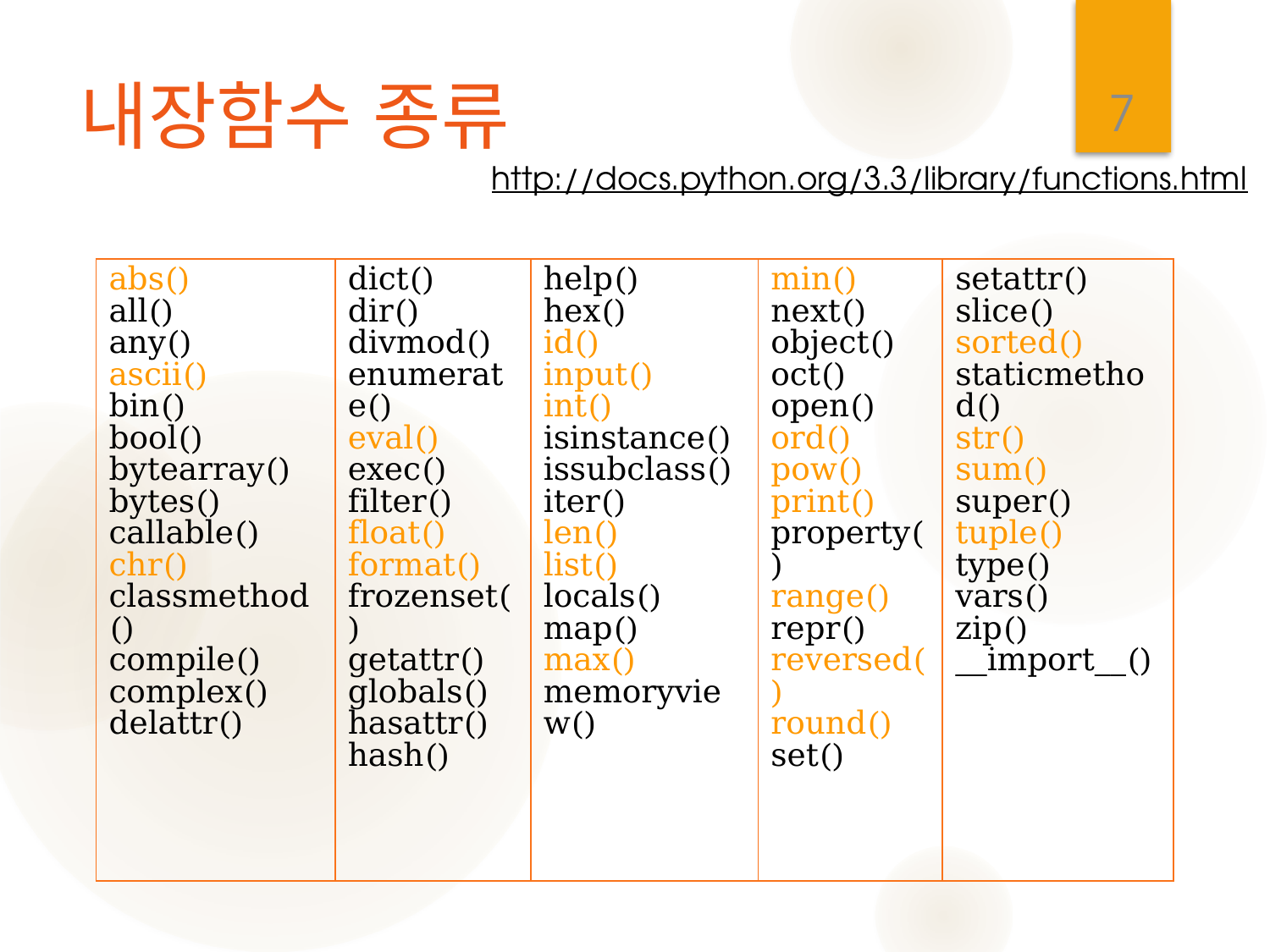

7
# 내장함수 종류
http://docs.python.org/3.3/library/functions.html
| abs() all() any() ascii() bin() bool() bytearray() bytes() callable() chr() classmethod() compile() complex() delattr() | dict() dir() divmod() enumerate() eval() exec() filter() float() format() frozenset() getattr() globals() hasattr() hash() | help() hex() id() input() int() isinstance() issubclass() iter() len() list() locals() map() max() memoryview() | min() next() object() oct() open() ord() pow() print() property() range() repr() reversed() round() set() | setattr() slice() sorted() staticmethod() str() sum() super() tuple() type() vars() zip() \_\_import\_\_() |
| --- | --- | --- | --- | --- |